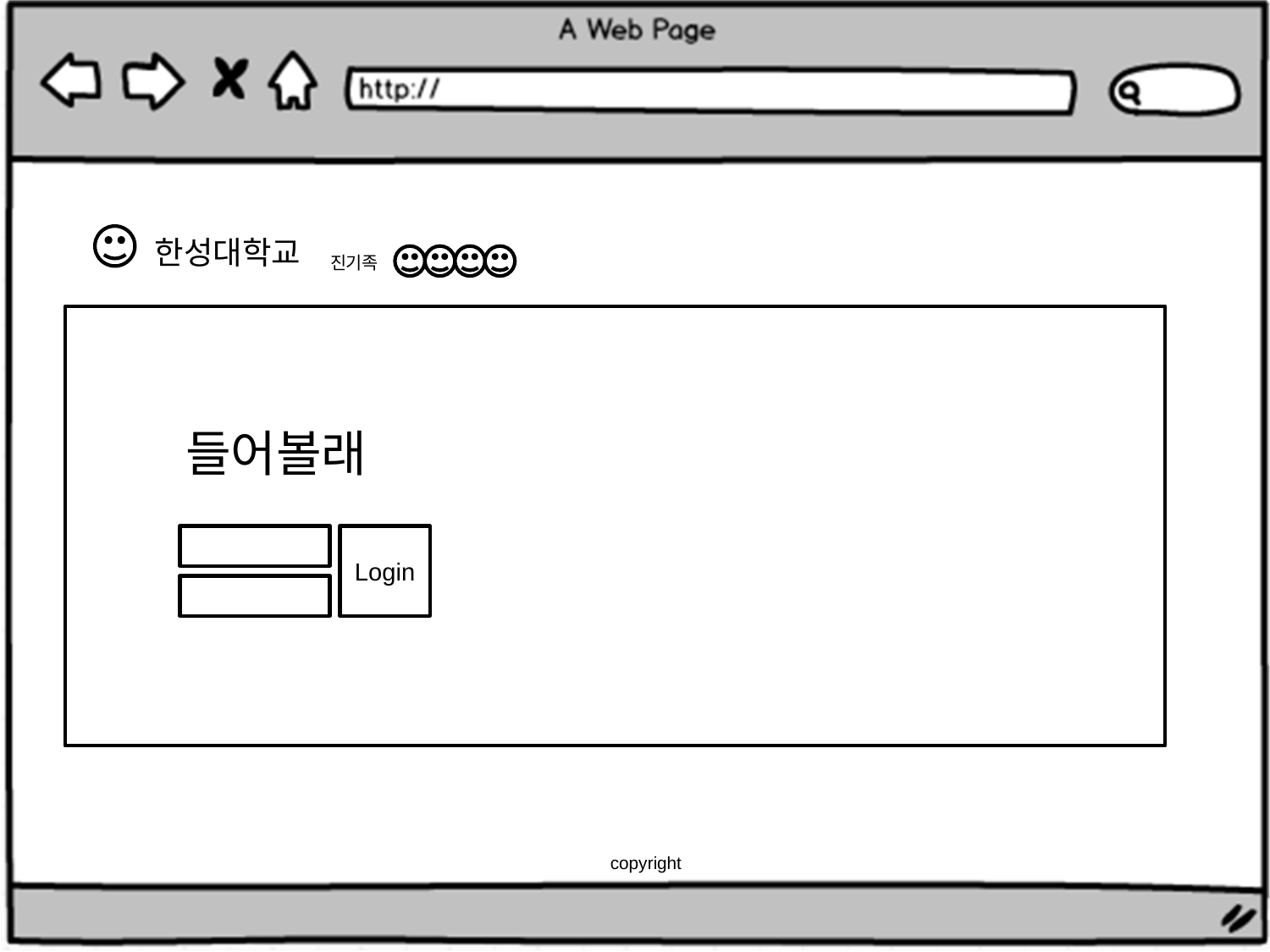

한성대학교
진기족

들어볼래

Login
ID

PW
copyright